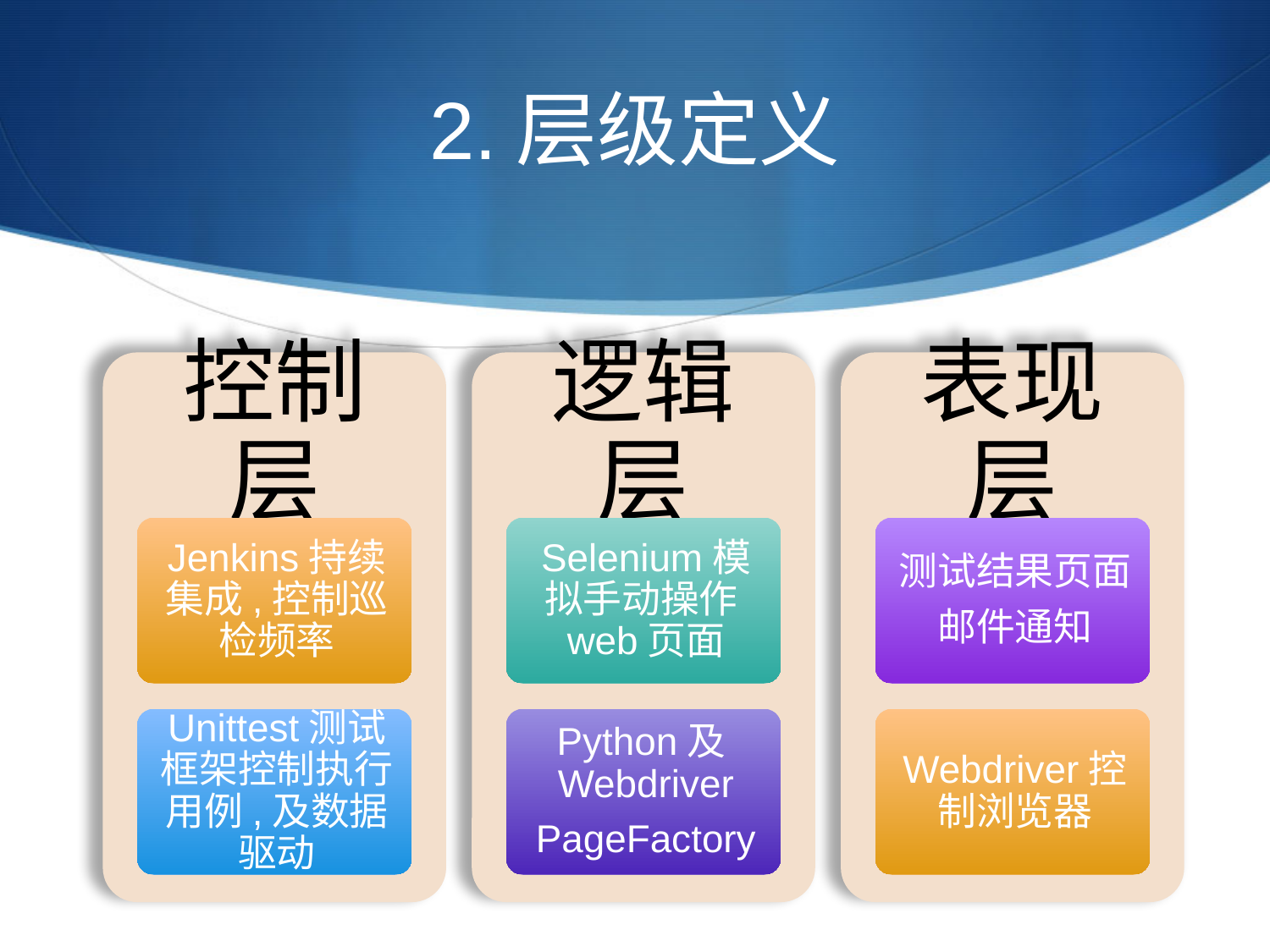

# 2.层级定义
控制层
Jenkins持续集成,控制巡检频率
Unittest测试框架控制执行用例,及数据驱动
逻辑层
Selenium模拟手动操作web页面
Python及Webdriver
PageFactory
表现层
测试结果页面
邮件通知
Webdriver控制浏览器